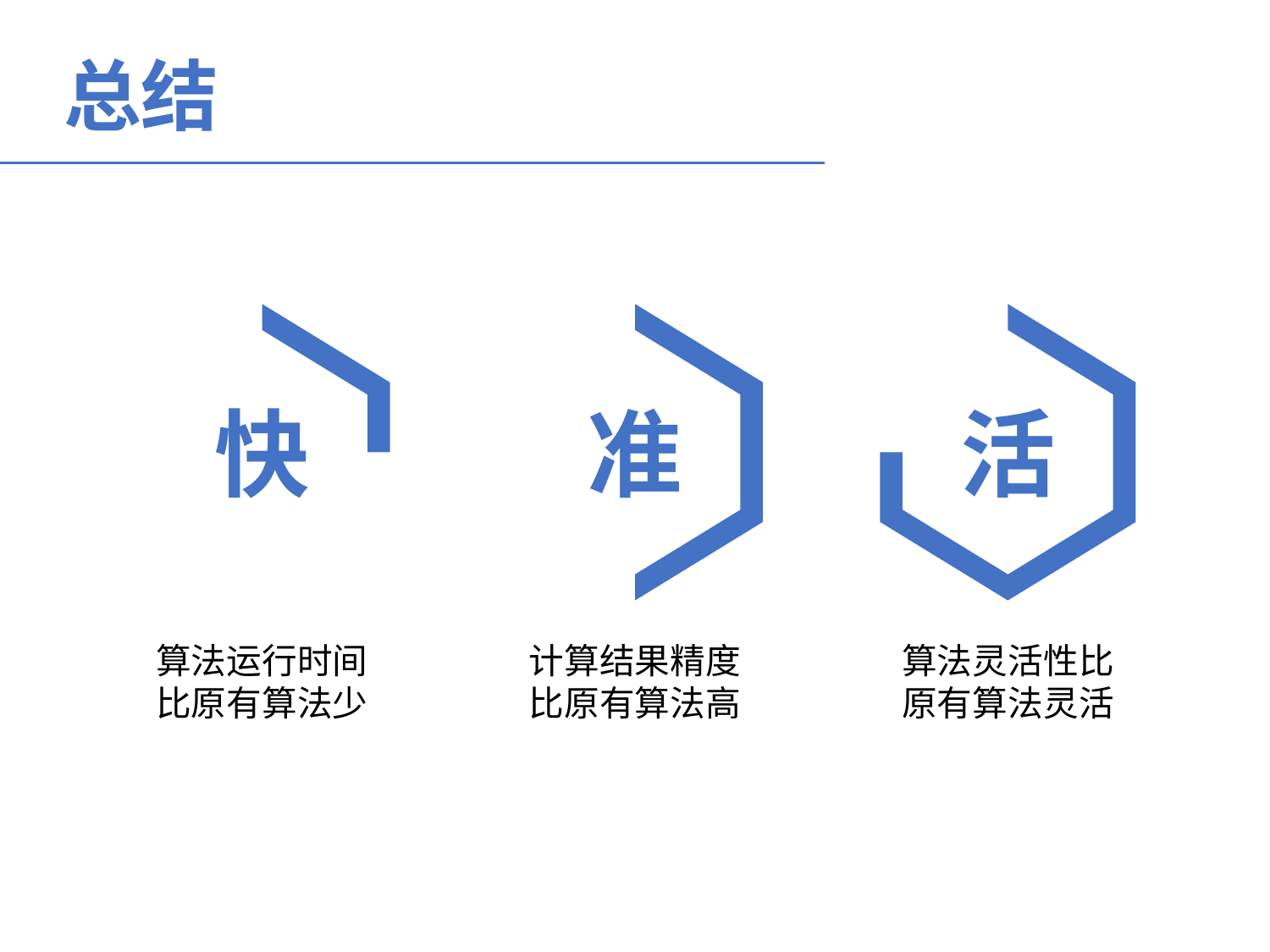

总结

快
准
活

算法运行时间比原有算法少
计算结果精度比原有算法高
算法灵活性比原有算法灵活